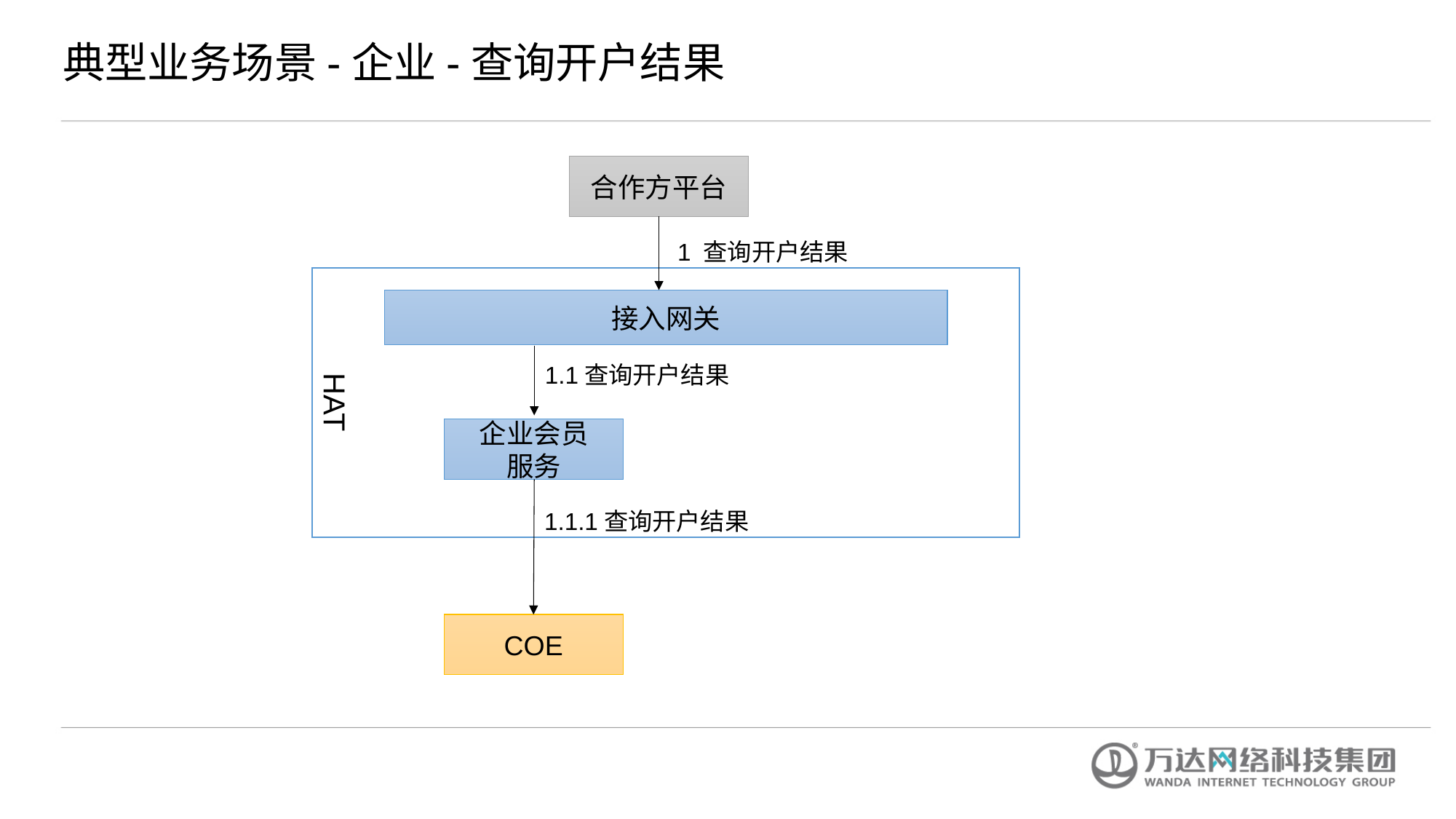

典型业务场景-企业-查询开户结果
合作方平台
1 查询开户结果
HAT
接入网关
1.1查询开户结果
企业会员
服务
1.1.1查询开户结果
COE